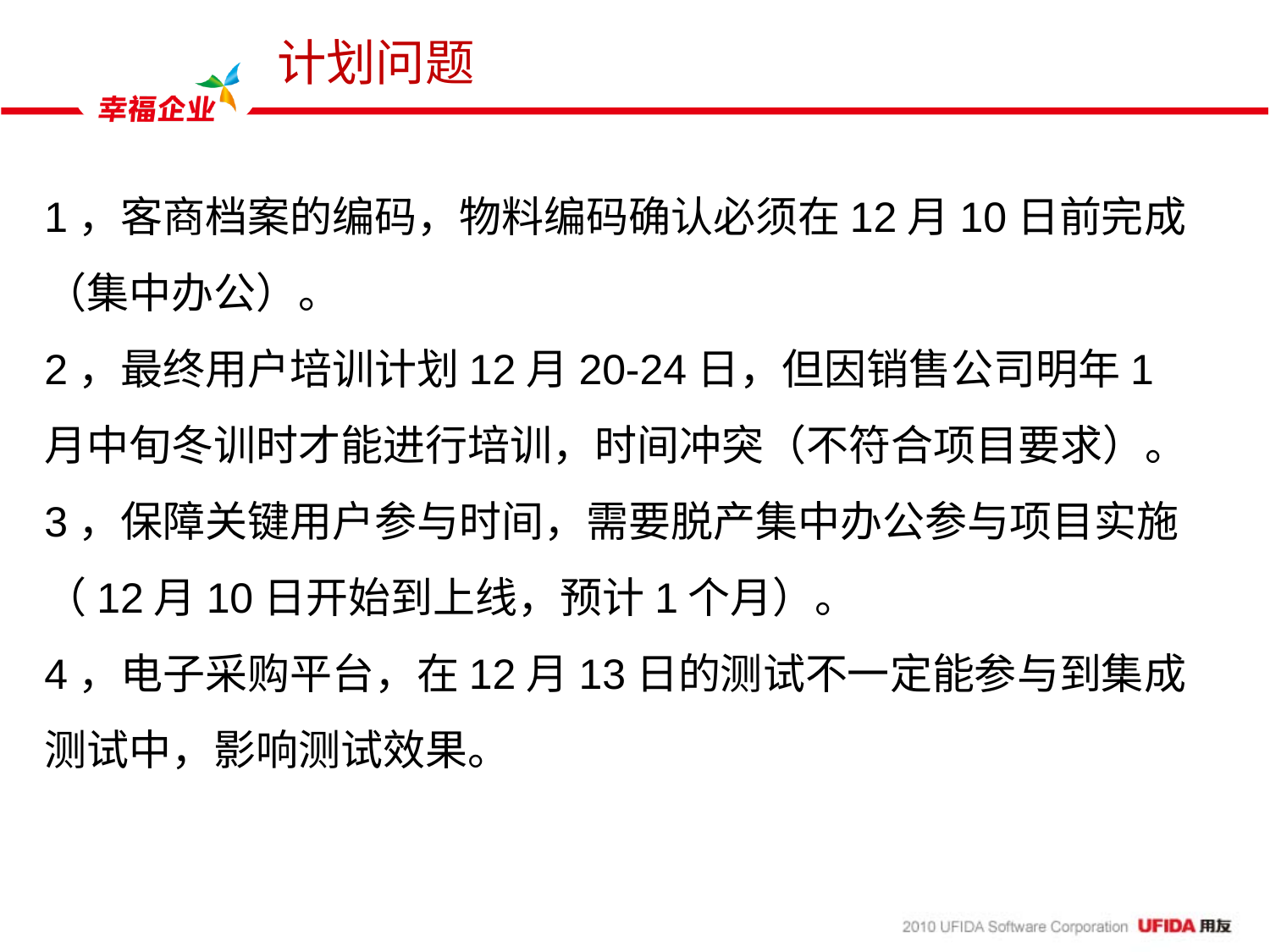

计划问题
1，客商档案的编码，物料编码确认必须在12月10日前完成（集中办公）。
2，最终用户培训计划12月20-24日，但因销售公司明年1月中旬冬训时才能进行培训，时间冲突（不符合项目要求）。
3，保障关键用户参与时间，需要脱产集中办公参与项目实施（12月10日开始到上线，预计1个月）。
4，电子采购平台，在12月13日的测试不一定能参与到集成测试中，影响测试效果。